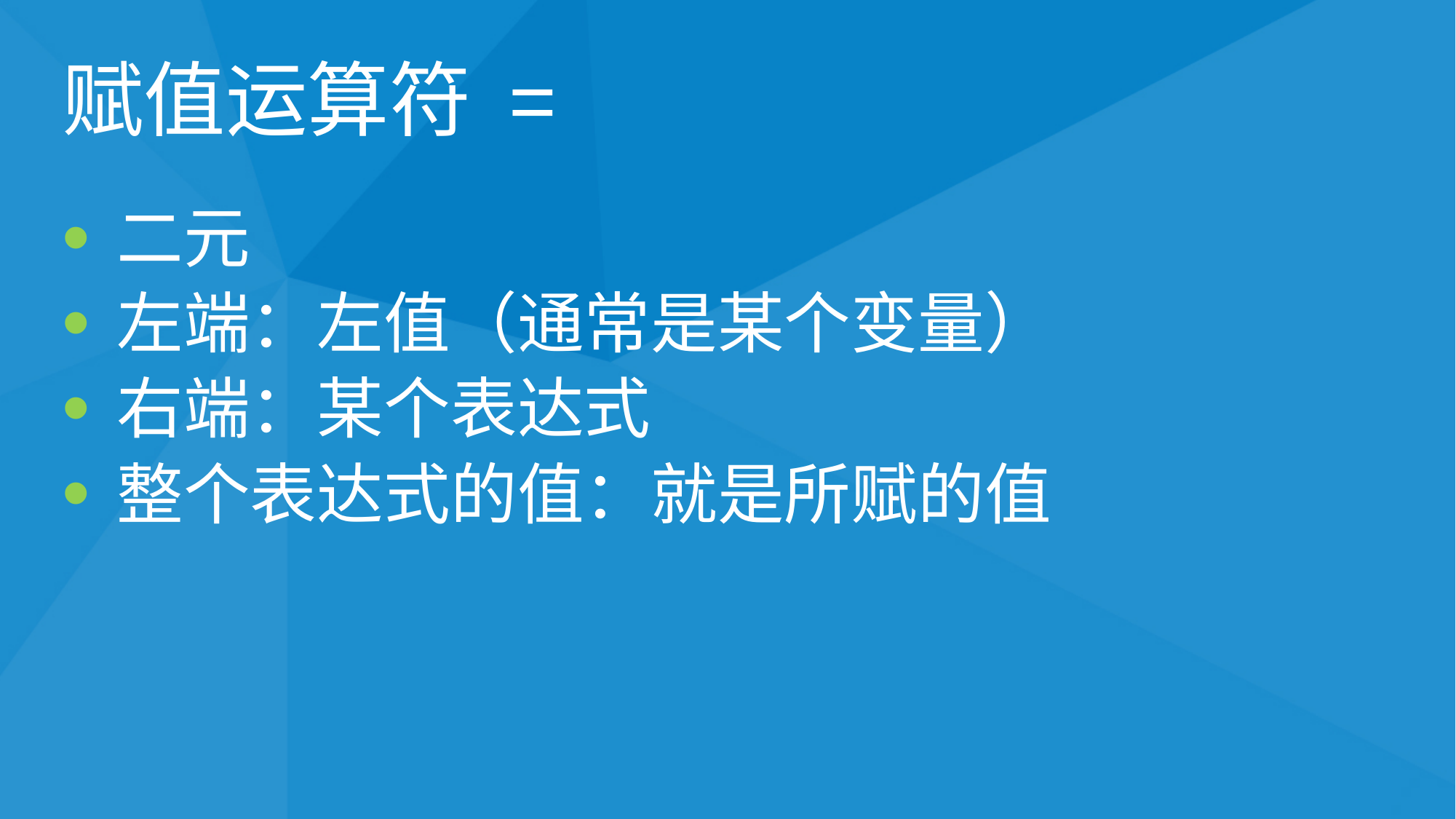

# 赋值运算符 =
二元
左端：左值（通常是某个变量）
右端：某个表达式
整个表达式的值：就是所赋的值